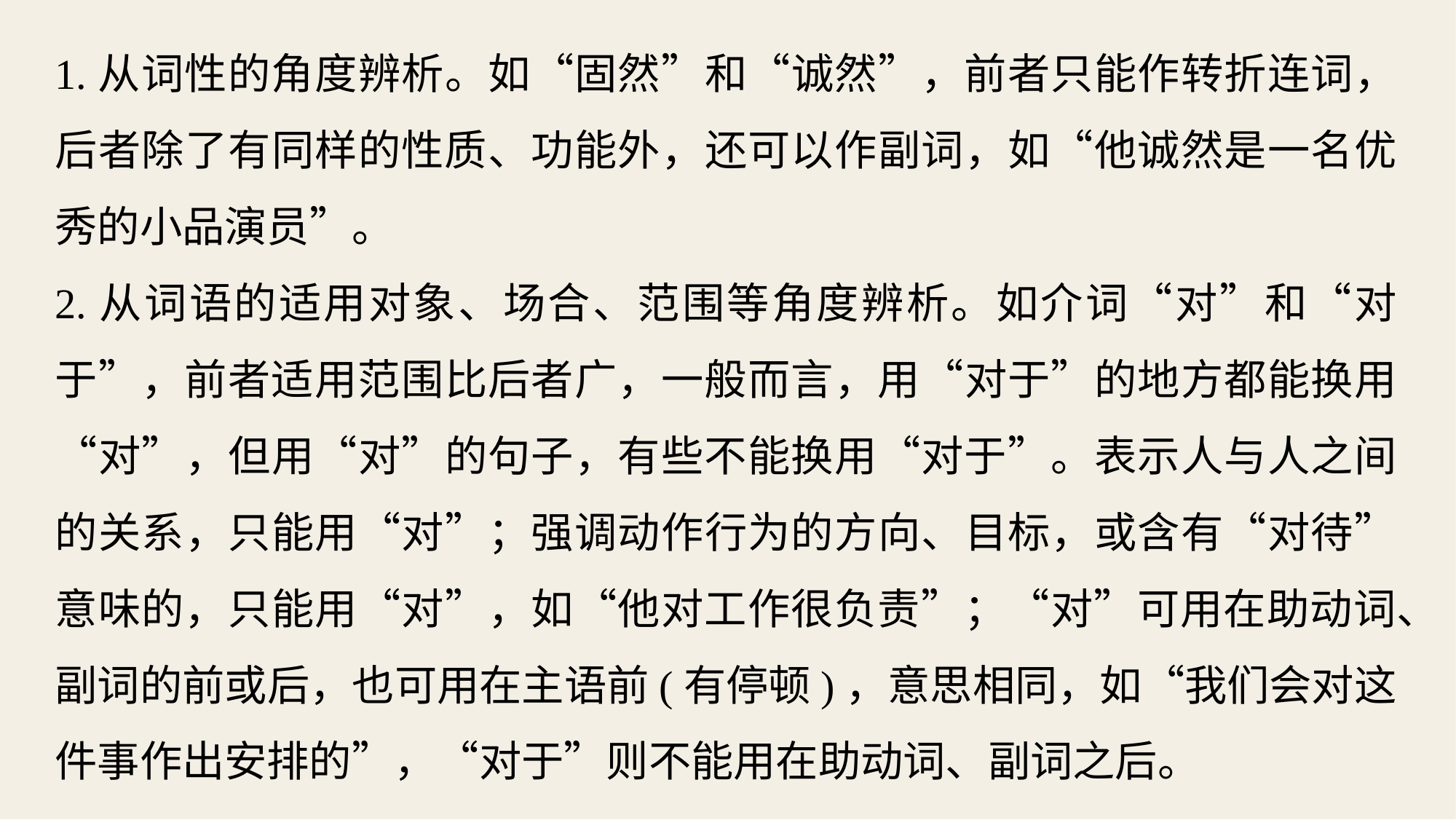

1.从词性的角度辨析。如“固然”和“诚然”，前者只能作转折连词，后者除了有同样的性质、功能外，还可以作副词，如“他诚然是一名优秀的小品演员”。
2.从词语的适用对象、场合、范围等角度辨析。如介词“对”和“对于”，前者适用范围比后者广，一般而言，用“对于”的地方都能换用“对”，但用“对”的句子，有些不能换用“对于”。表示人与人之间的关系，只能用“对”；强调动作行为的方向、目标，或含有“对待”意味的，只能用“对”，如“他对工作很负责”；“对”可用在助动词、副词的前或后，也可用在主语前(有停顿)，意思相同，如“我们会对这件事作出安排的”，“对于”则不能用在助动词、副词之后。